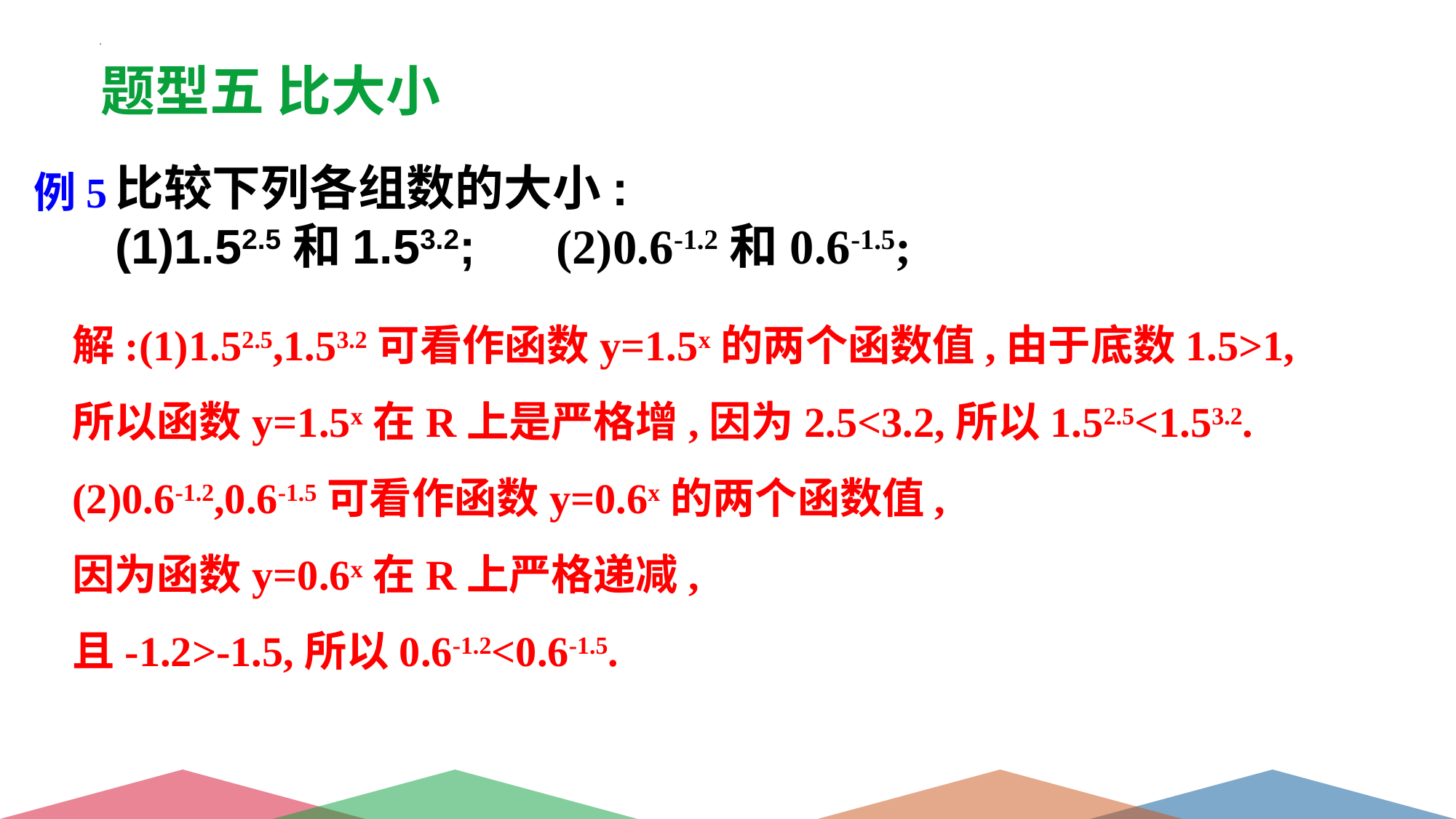

题型五 比大小
例5
比较下列各组数的大小:
(1)1.52.5和1.53.2;      (2)0.6-1.2和0.6-1.5;
解:(1)1.52.5,1.53.2可看作函数y=1.5x的两个函数值,由于底数1.5>1,所以函数y=1.5x在R上是严格增,因为2.5<3.2,所以1.52.5<1.53.2.
(2)0.6-1.2,0.6-1.5可看作函数y=0.6x的两个函数值,
因为函数y=0.6x在R上严格递减,
且-1.2>-1.5,所以0.6-1.2<0.6-1.5.